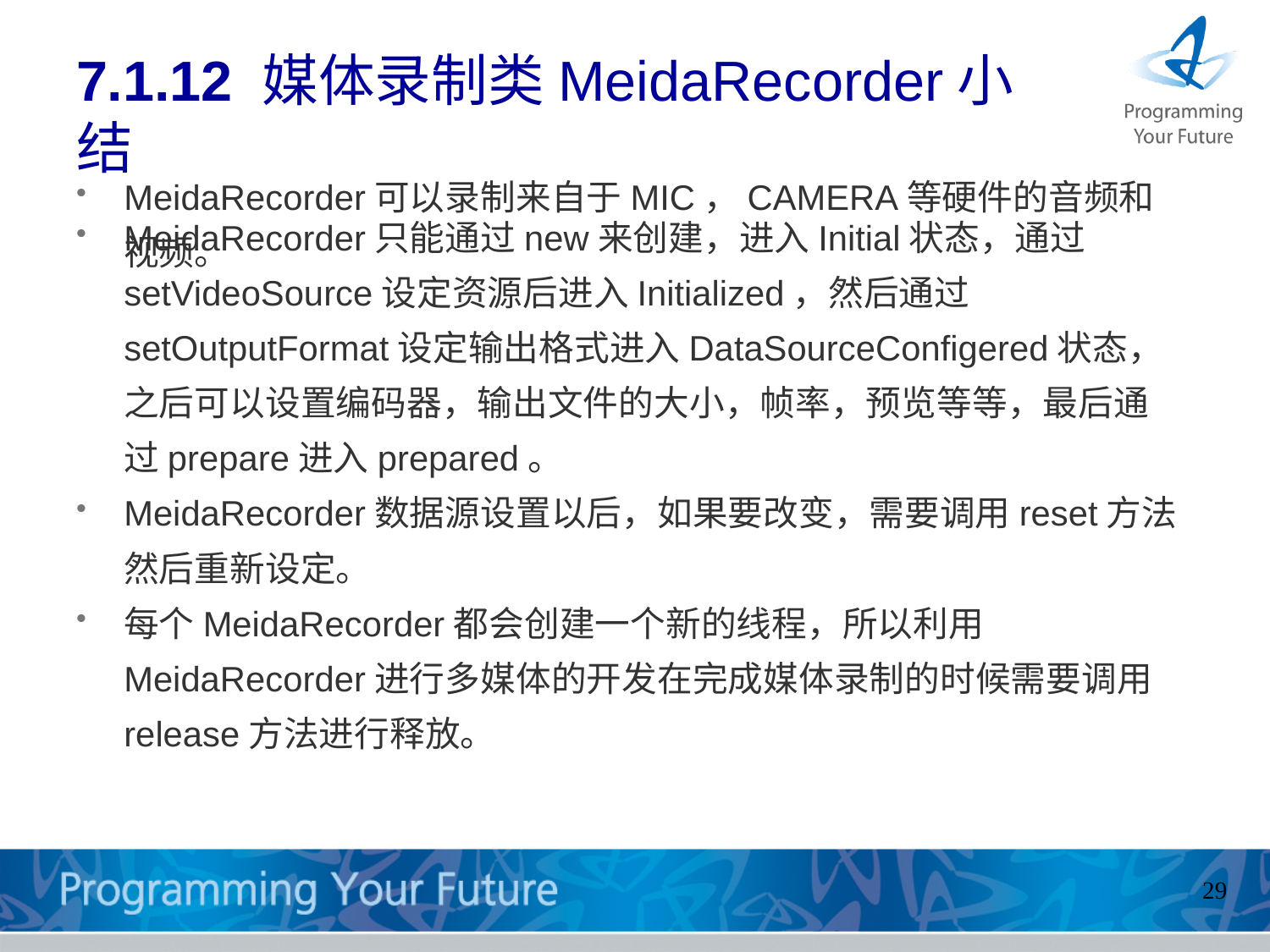

# 7.1.12 媒体录制类MeidaRecorder小结

MeidaRecorder只能通过new来创建，进入Initial状态，通过setVideoSource设定资源后进入Initialized，然后通过setOutputFormat设定输出格式进入DataSourceConfigered状态，之后可以设置编码器，输出文件的大小，帧率，预览等等，最后通过prepare进入prepared。
MeidaRecorder数据源设置以后，如果要改变，需要调用reset方法然后重新设定。
每个MeidaRecorder都会创建一个新的线程，所以利用MeidaRecorder进行多媒体的开发在完成媒体录制的时候需要调用release方法进行释放。

MeidaRecorder可以录制来自于MIC，CAMERA等硬件的音频和视频。